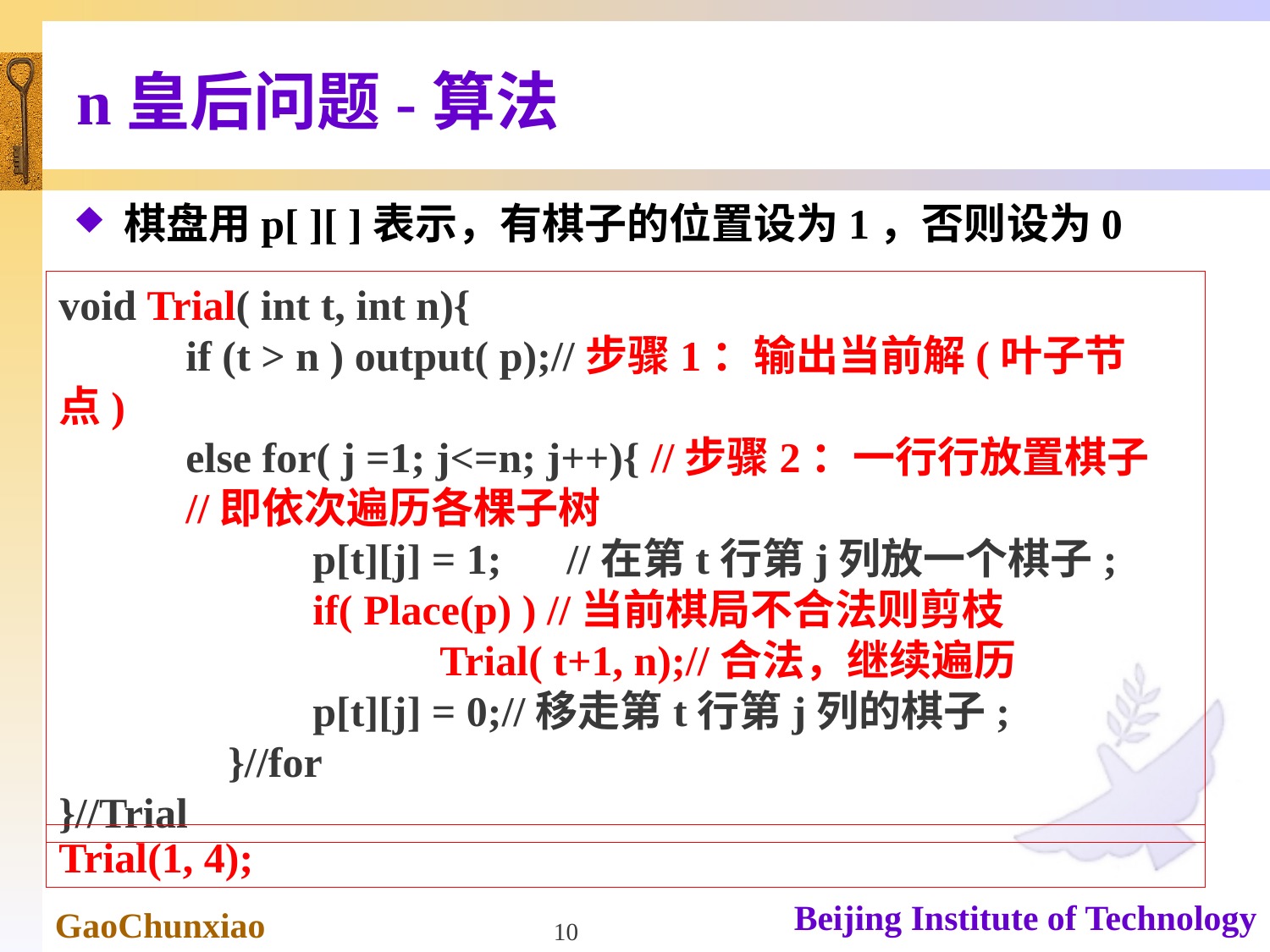

# n皇后问题-算法
棋盘用p[ ][ ]表示，有棋子的位置设为1，否则设为0
void Trial( int t, int n){
	if (t > n ) output( p);//步骤1：输出当前解(叶子节点)
	else for( j =1; j<=n; j++){ //步骤2：一行行放置棋子
	//即依次遍历各棵子树
		p[t][j] = 1;  	//在第t行第j列放一个棋子;
		if( Place(p) ) //当前棋局不合法则剪枝
			Trial( t+1, n);//合法，继续遍历
		p[t][j] = 0;//移走第t行第j列的棋子;
	    }//for
}//Trial
Trial(1, 4);
10